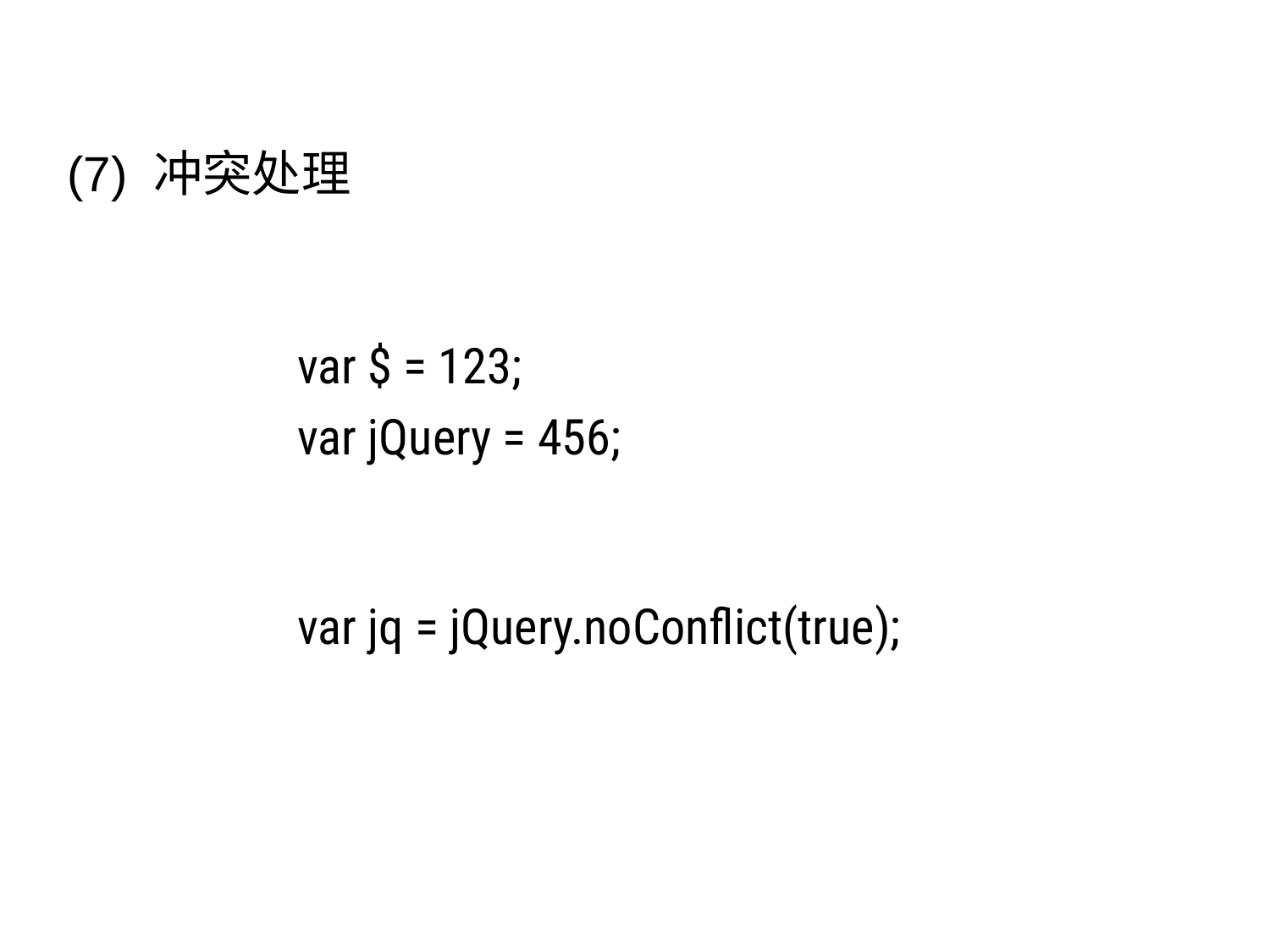

(7) 冲突处理
var $ = 123;
var jQuery = 456;
var jq = jQuery.noConflict(true);